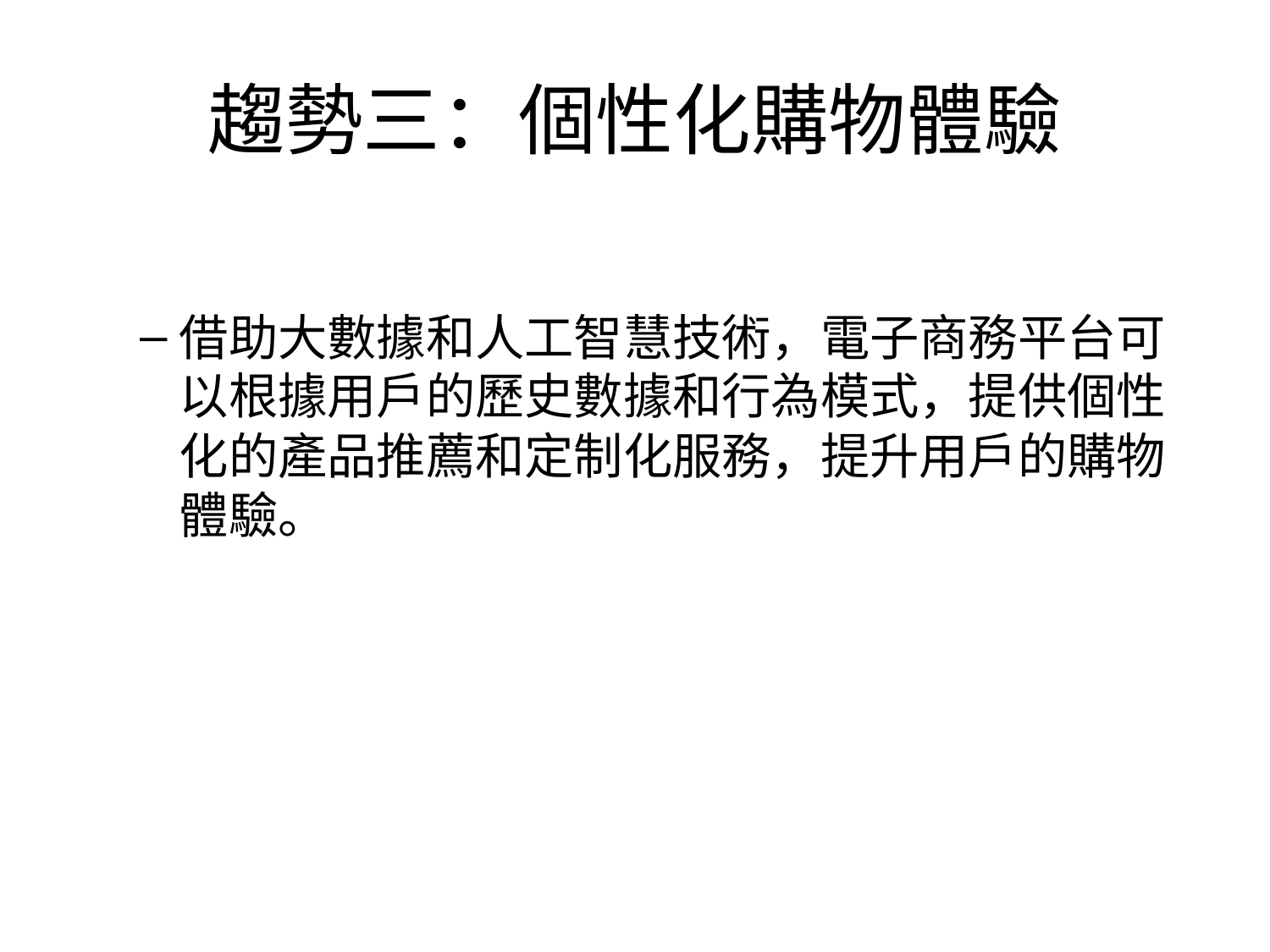

# 趨勢三：個性化購物體驗

借助大數據和人工智慧技術，電子商務平台可以根據用戶的歷史數據和行為模式，提供個性化的產品推薦和定制化服務，提升用戶的購物體驗。